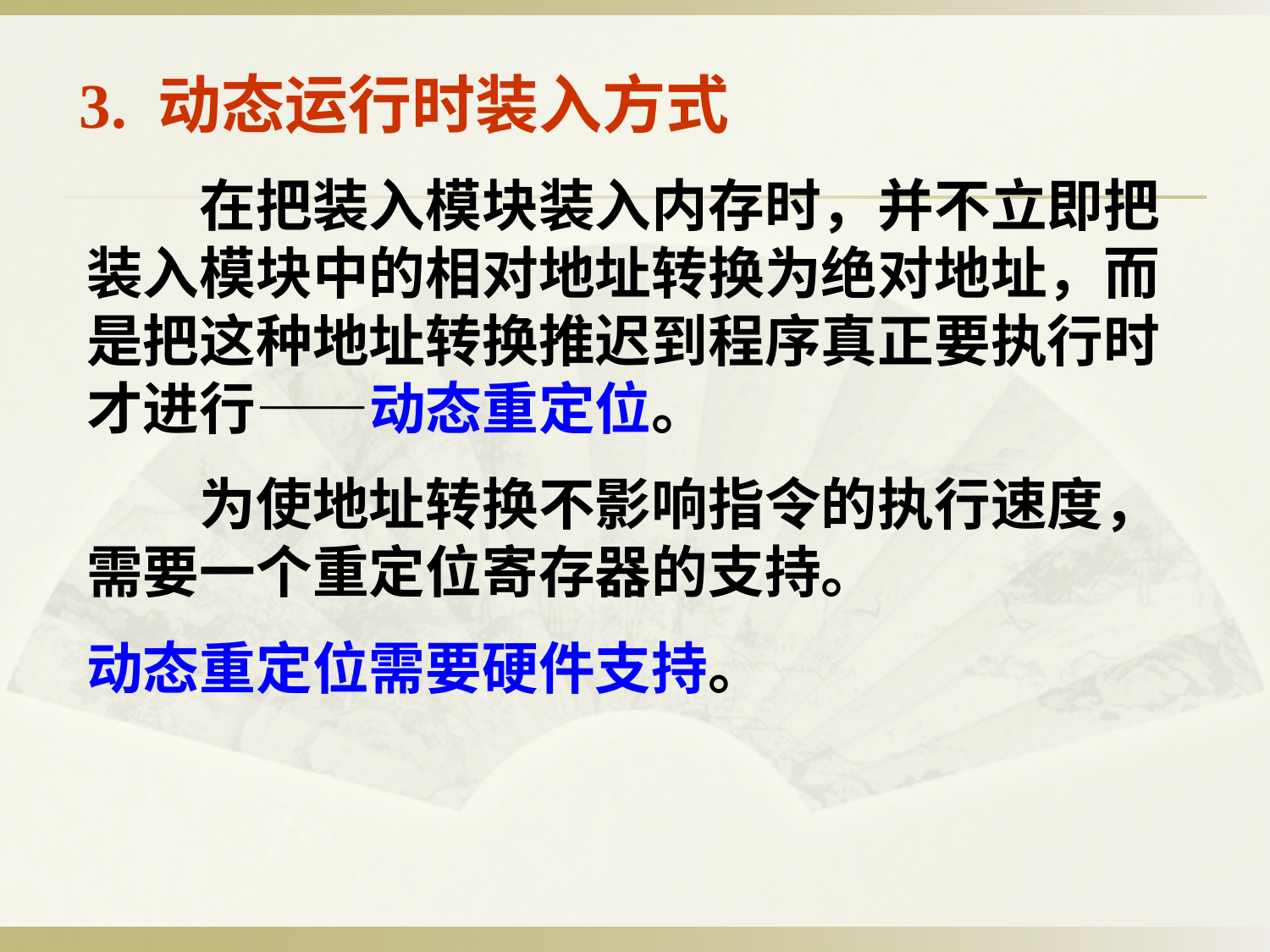

3. 动态运行时装入方式
　　在把装入模块装入内存时，并不立即把装入模块中的相对地址转换为绝对地址，而是把这种地址转换推迟到程序真正要执行时才进行——动态重定位。
　　为使地址转换不影响指令的执行速度，需要一个重定位寄存器的支持。
动态重定位需要硬件支持。